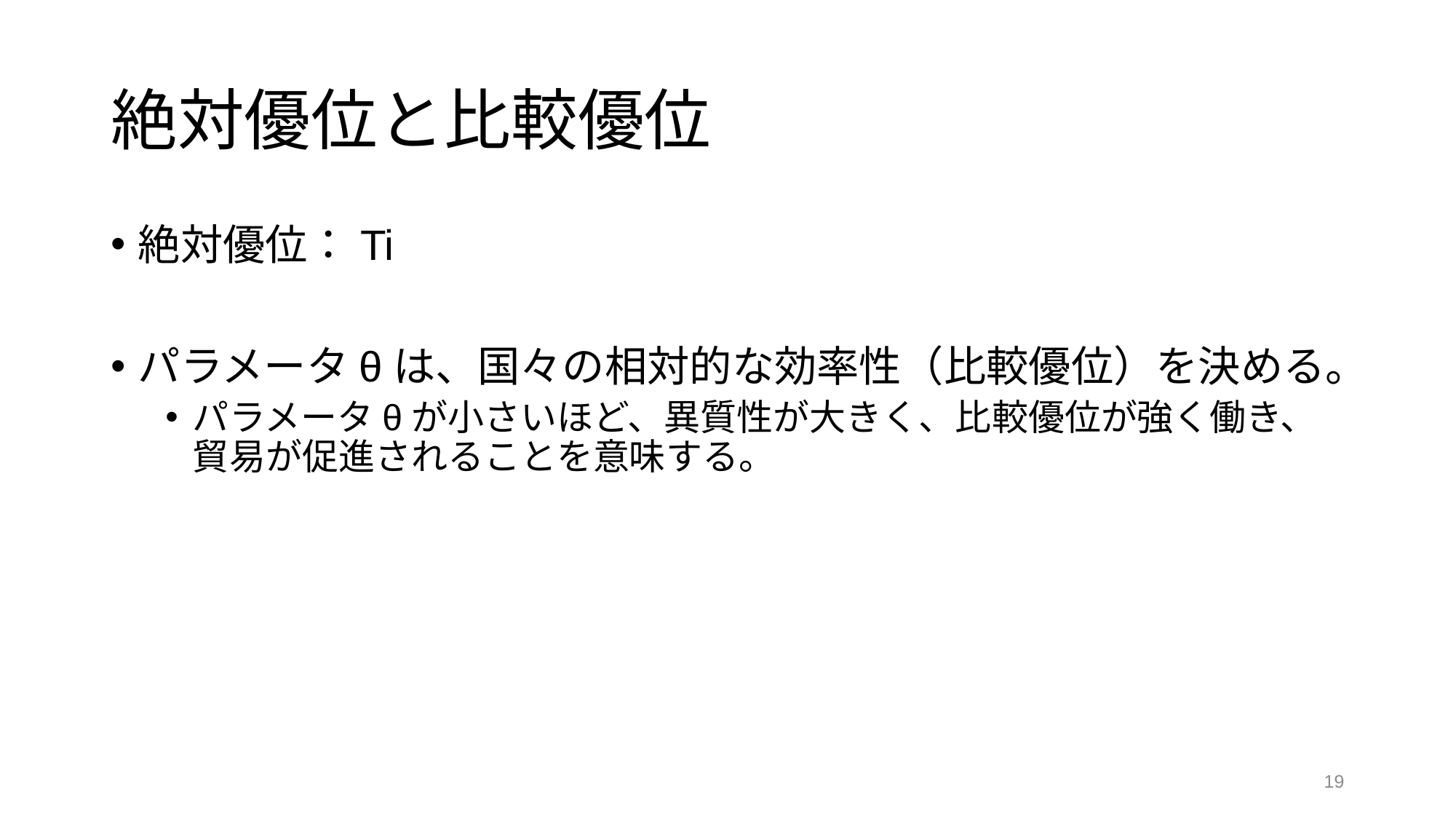

# 絶対優位と比較優位
絶対優位：Ti

パラメータθは、国々の相対的な効率性（比較優位）を決める。
パラメータθが小さいほど、異質性が大きく、比較優位が強く働き、貿易が促進されることを意味する。
19